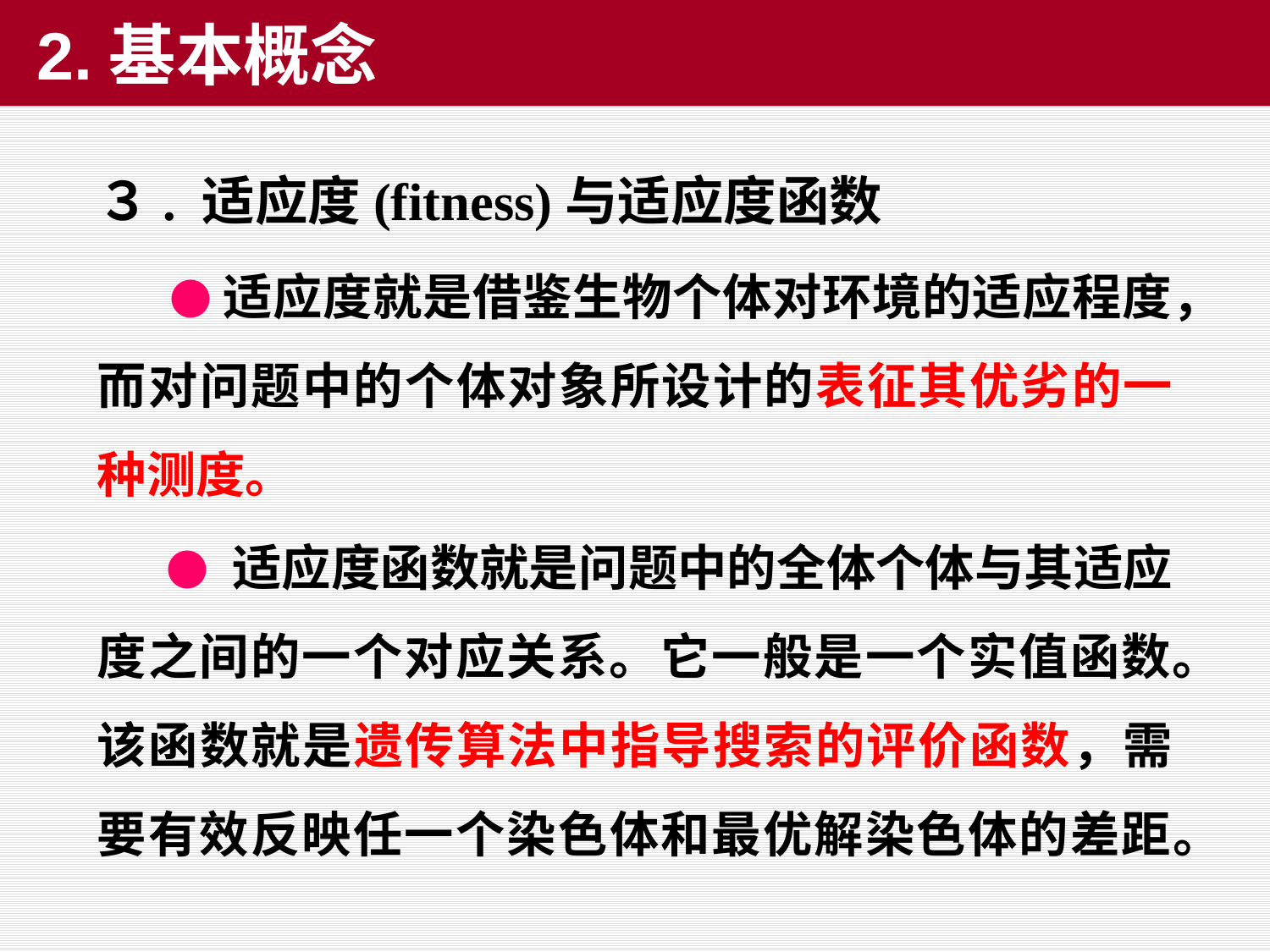

# 2.基本概念
３. 适应度(fitness)与适应度函数
      ●适应度就是借鉴生物个体对环境的适应程度，而对问题中的个体对象所设计的表征其优劣的一种测度。
      ● 适应度函数就是问题中的全体个体与其适应度之间的一个对应关系。它一般是一个实值函数。该函数就是遗传算法中指导搜索的评价函数，需要有效反映任一个染色体和最优解染色体的差距。